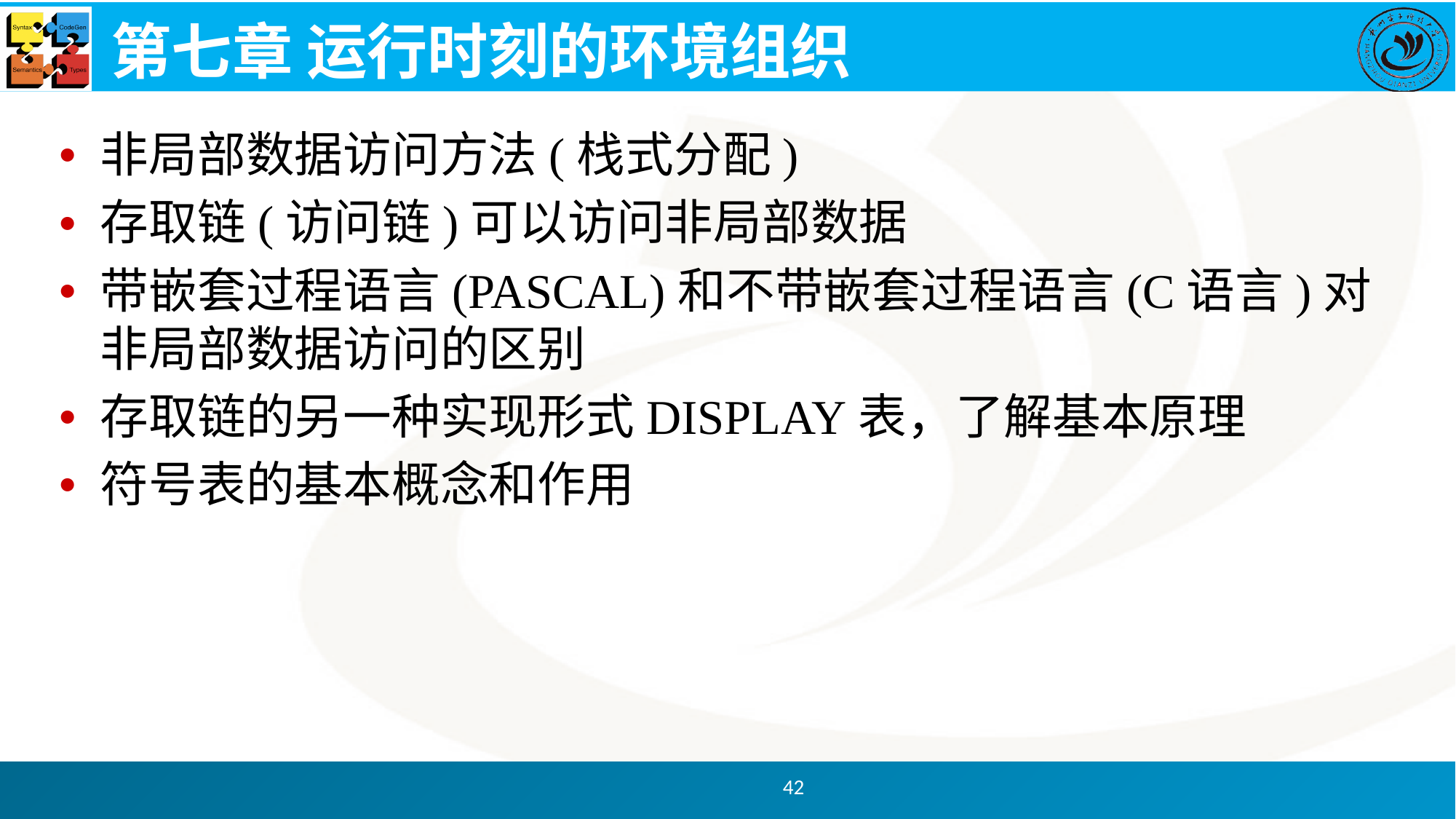

# 第七章 运行时刻的环境组织
非局部数据访问方法(栈式分配)
存取链(访问链)可以访问非局部数据
带嵌套过程语言(PASCAL)和不带嵌套过程语言(C语言)对非局部数据访问的区别
存取链的另一种实现形式DISPLAY表，了解基本原理
符号表的基本概念和作用
42